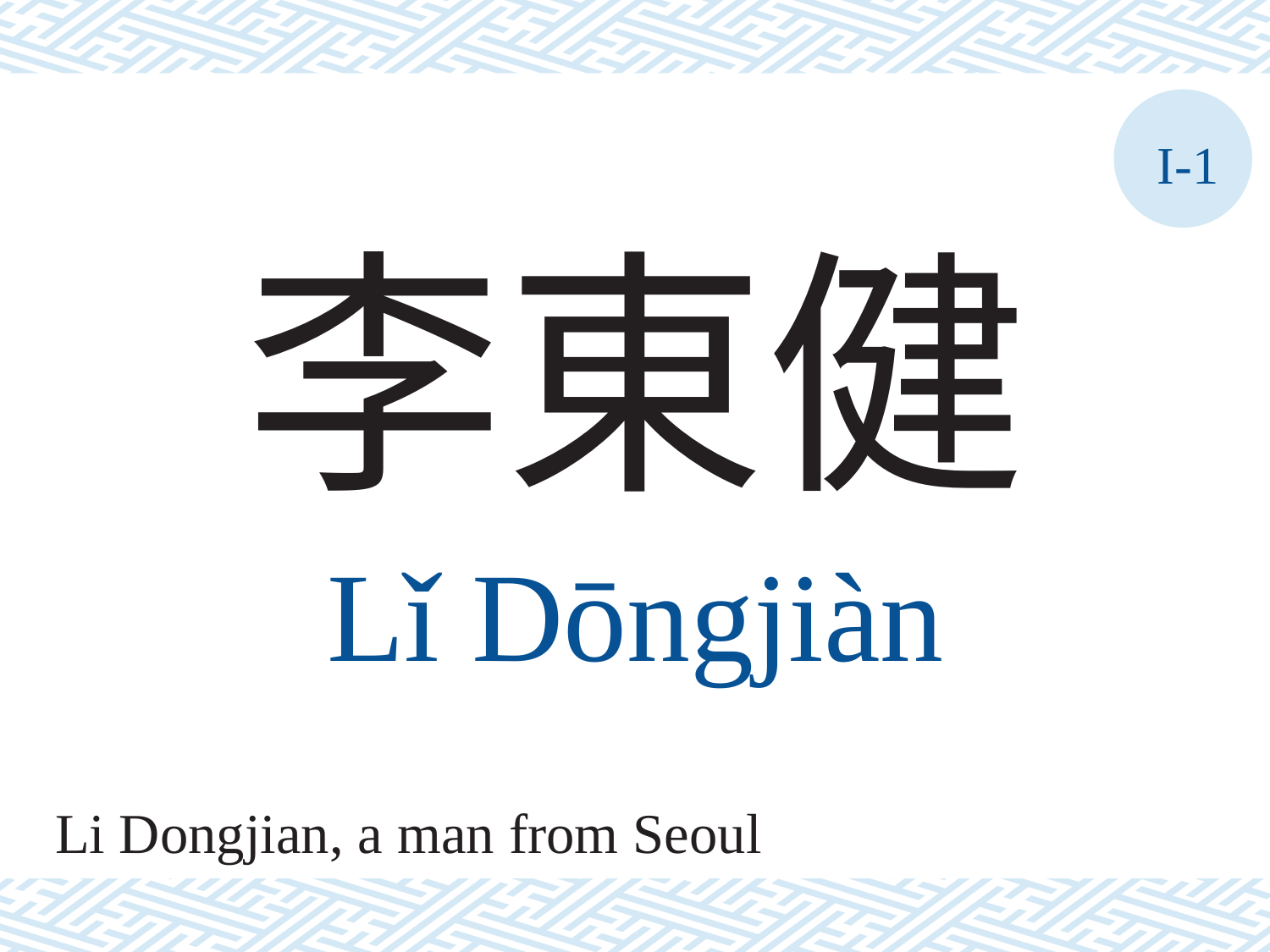

I-1
李東健
Lǐ	Dōngjiàn
Li Dongjian, a man from Seoul